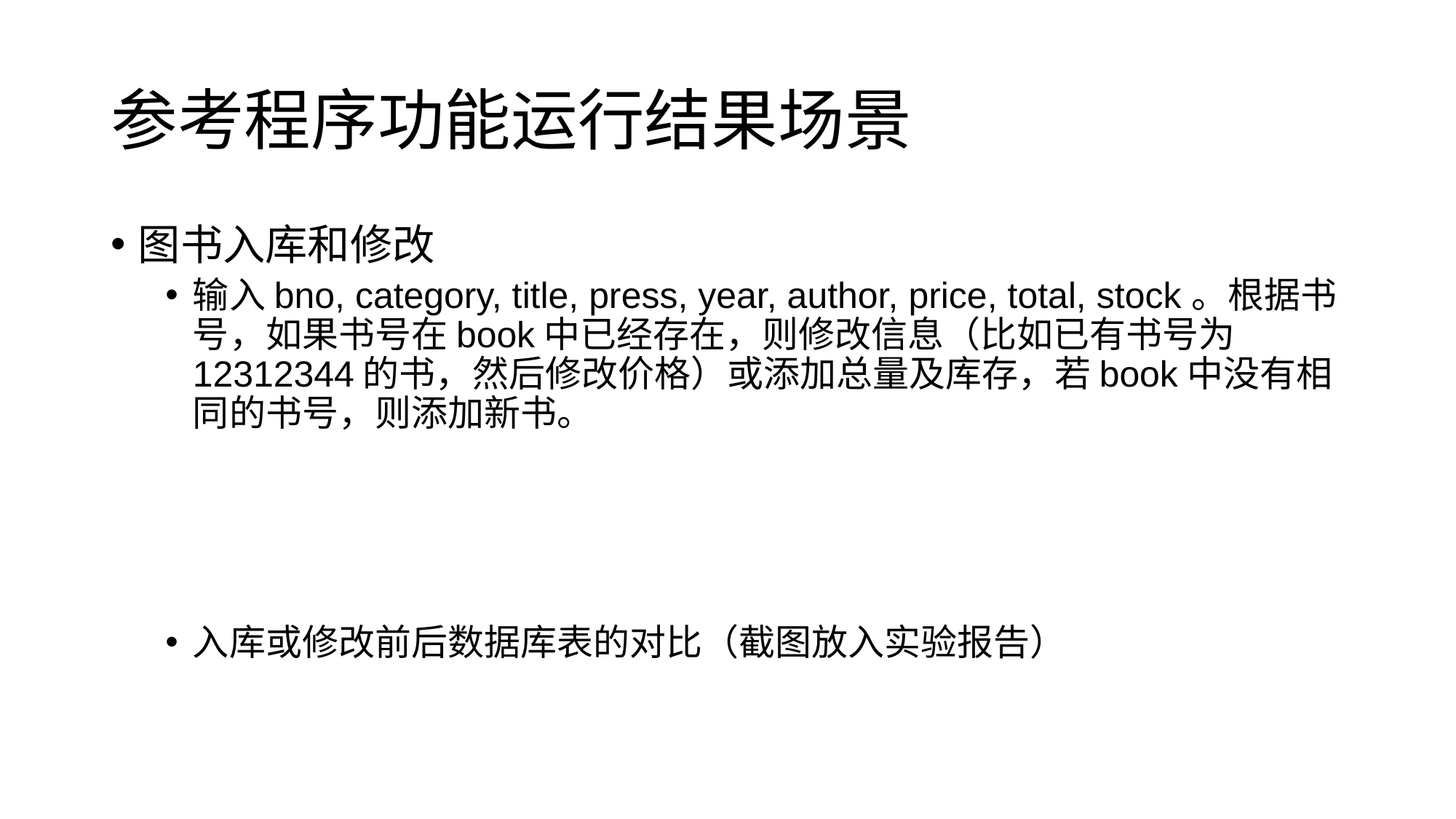

# 参考程序功能运行结果场景
图书入库和修改
输入bno, category, title, press, year, author, price, total, stock。根据书号，如果书号在book中已经存在，则修改信息（比如已有书号为12312344的书，然后修改价格）或添加总量及库存，若book中没有相同的书号，则添加新书。

入库或修改前后数据库表的对比（截图放入实验报告）